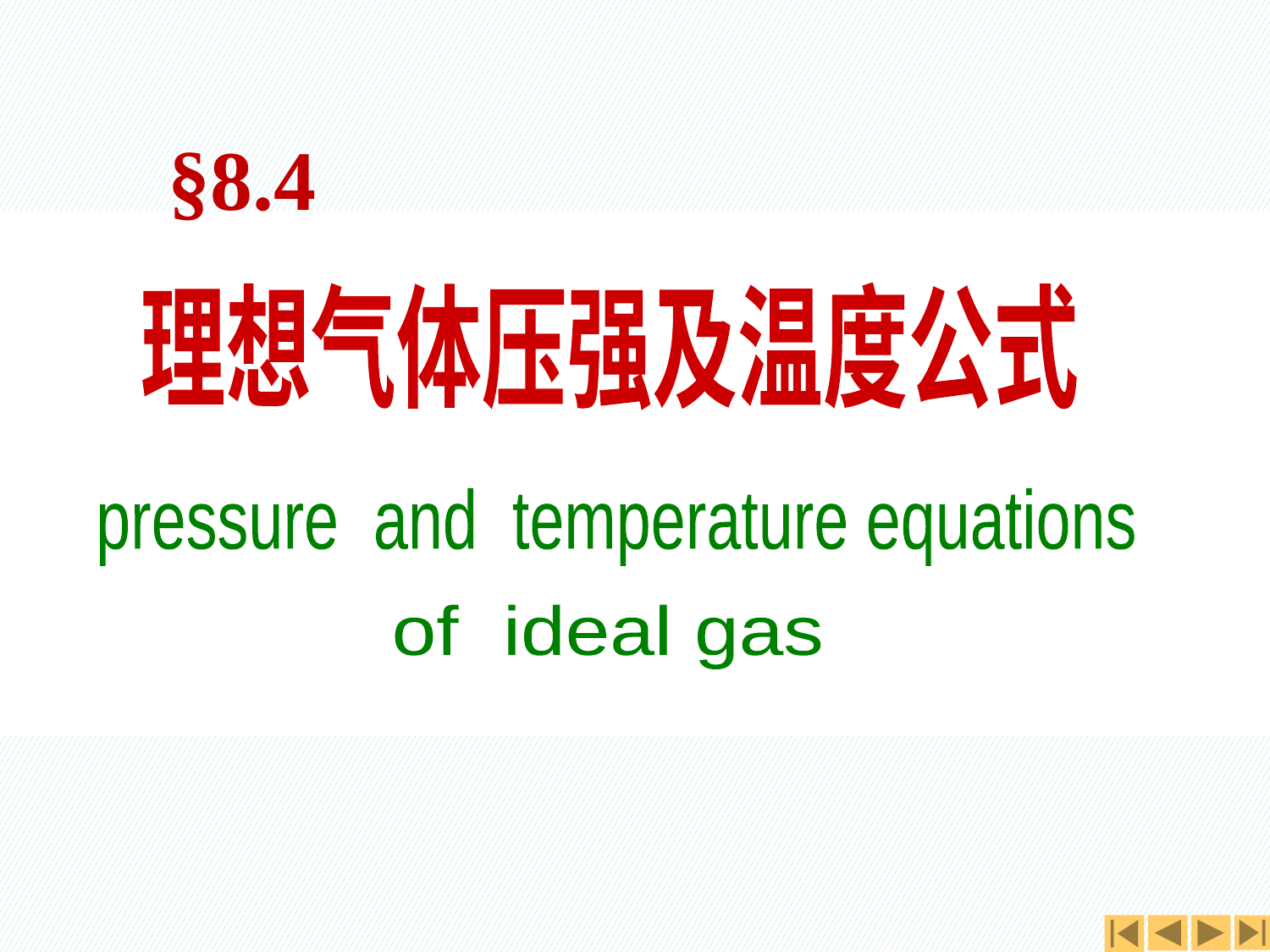

第三节
§8.4
理想气体压强及温度公式
 pressure  and  temperature equations
of  ideal gas